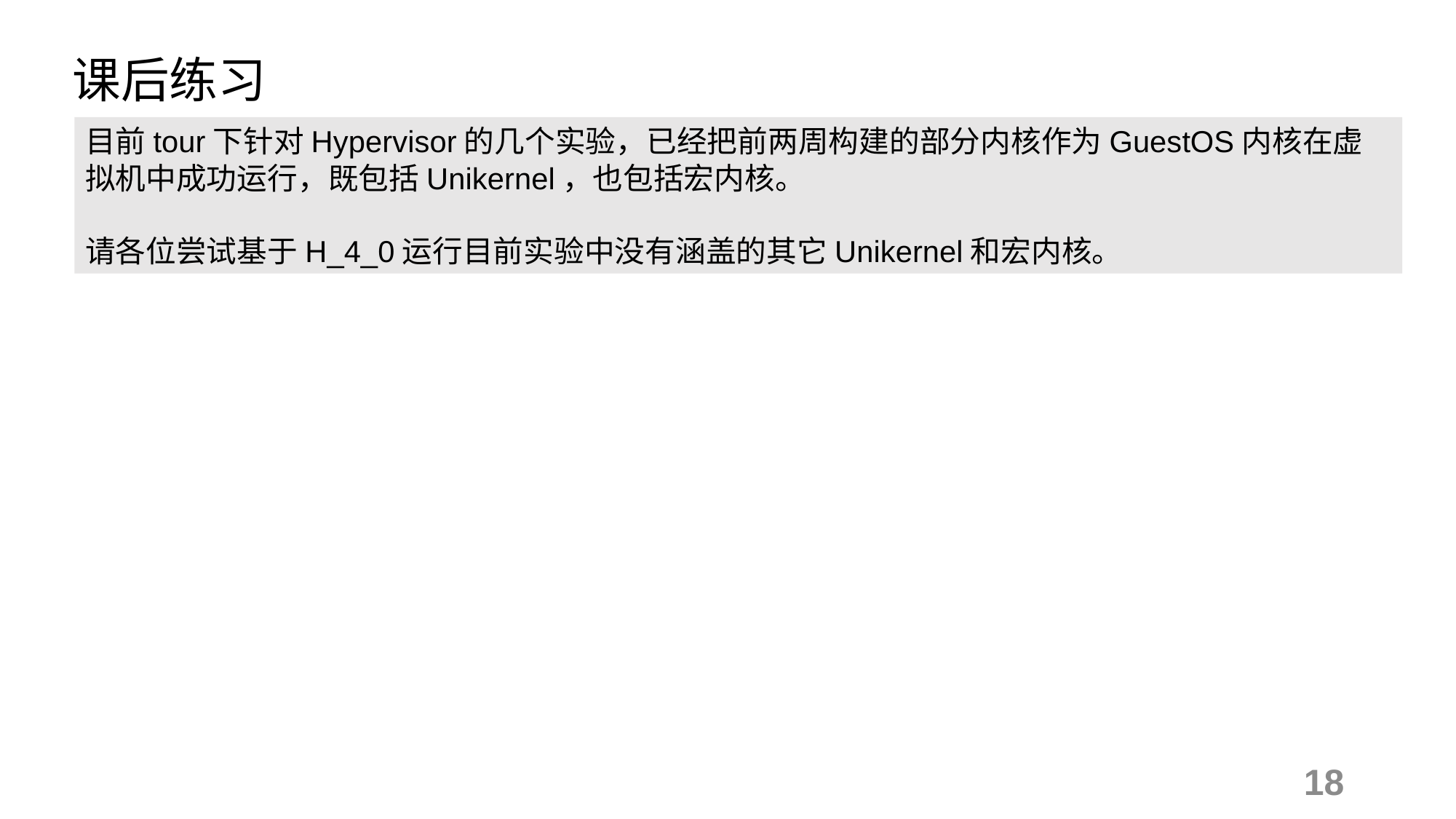

课后练习
目前tour下针对Hypervisor的几个实验，已经把前两周构建的部分内核作为GuestOS内核在虚拟机中成功运行，既包括Unikernel，也包括宏内核。

请各位尝试基于H_4_0运行目前实验中没有涵盖的其它Unikernel和宏内核。
18